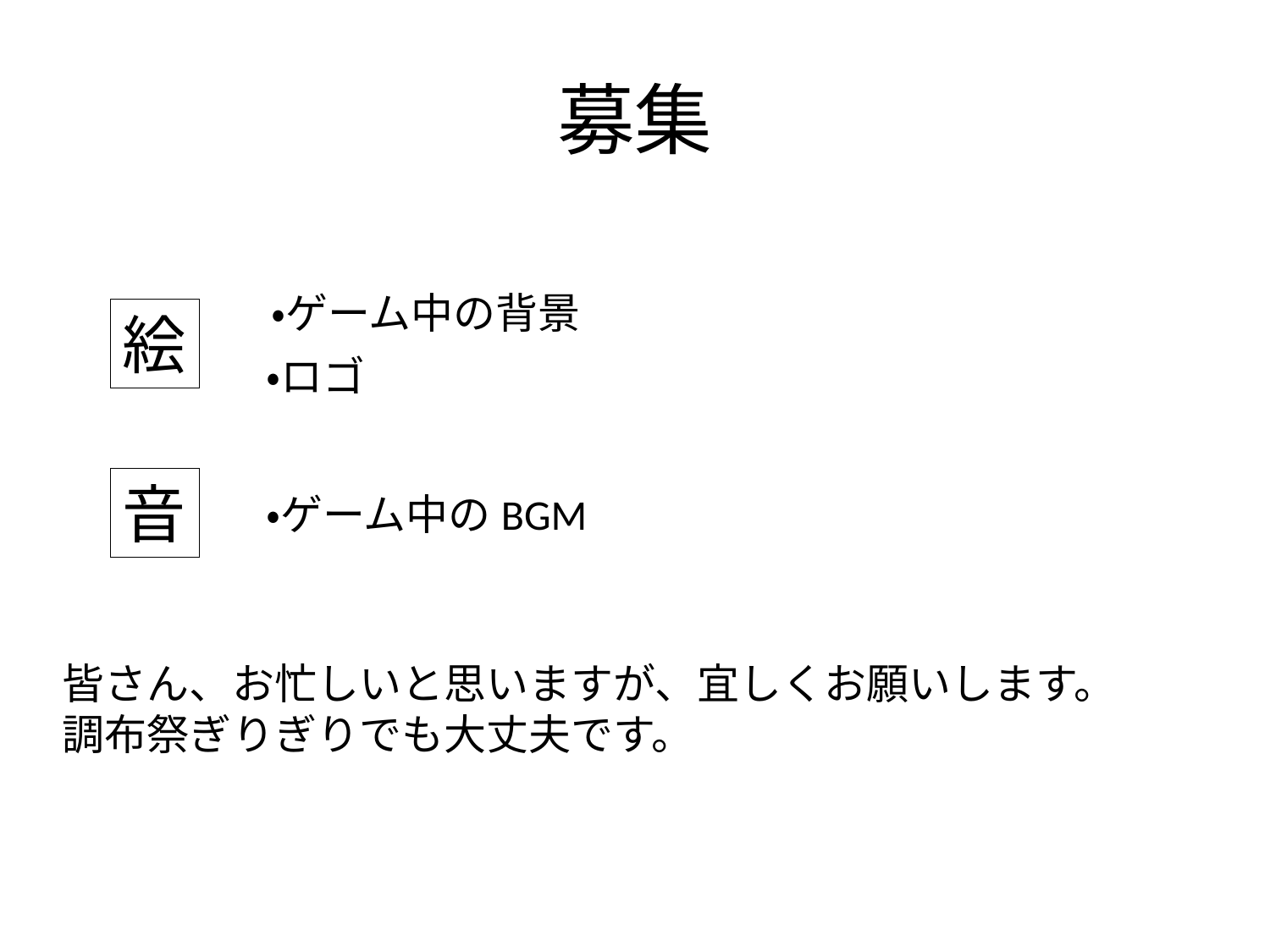

# 募集
・ゲーム中の背景
絵
・ロゴ
音
・ゲーム中のBGM
皆さん、お忙しいと思いますが、宜しくお願いします。
調布祭ぎりぎりでも大丈夫です。